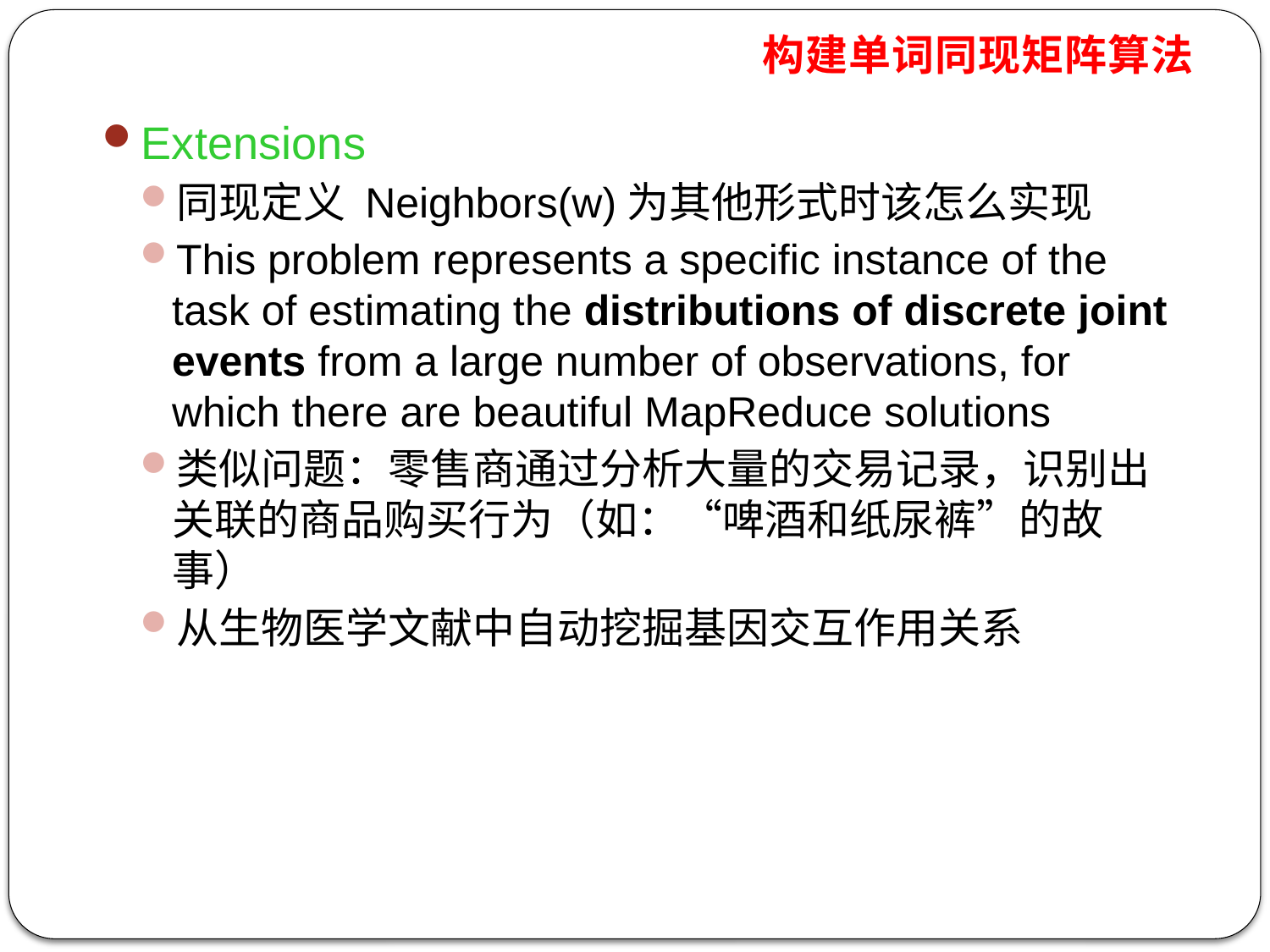

构建单词同现矩阵算法
Extensions
同现定义 Neighbors(w)为其他形式时该怎么实现
This problem represents a specific instance of the task of estimating the distributions of discrete joint events from a large number of observations, for which there are beautiful MapReduce solutions
类似问题：零售商通过分析大量的交易记录，识别出关联的商品购买行为（如：“啤酒和纸尿裤”的故事）
从生物医学文献中自动挖掘基因交互作用关系